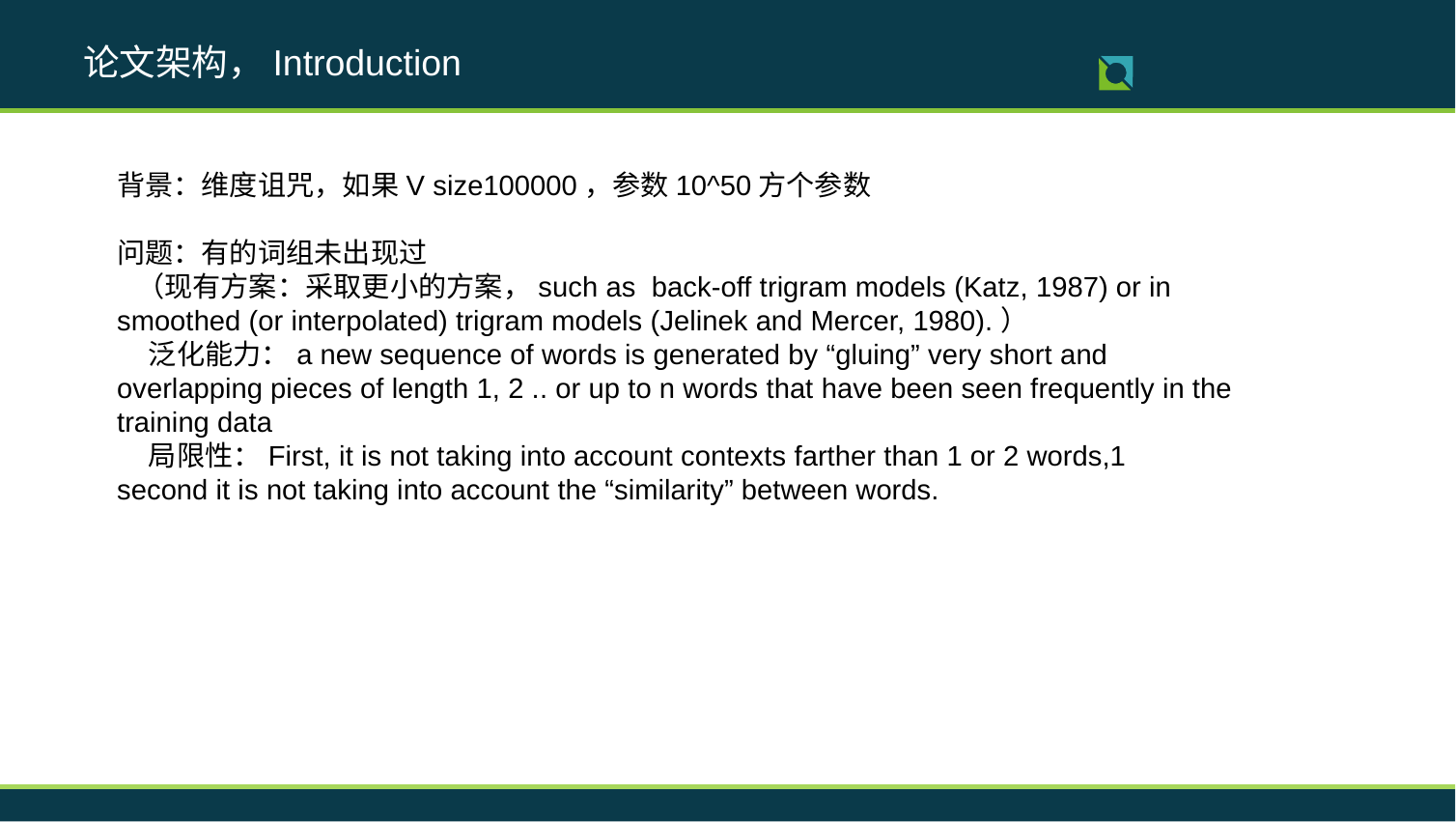

论文架构，Introduction
背景：维度诅咒，如果V size100000，参数10^50方个参数

问题：有的词组未出现过
  （现有方案：采取更小的方案，such as  back-off trigram models (Katz, 1987) or in           smoothed (or interpolated) trigram models (Jelinek and Mercer, 1980).）
    泛化能力：a new sequence of words is generated by “gluing” very short and overlapping pieces of length 1, 2 .. or up to n words that have been seen frequently in the training data
    局限性：First, it is not taking into account contexts farther than 1 or 2 words,1
second it is not taking into account the “similarity” between words.